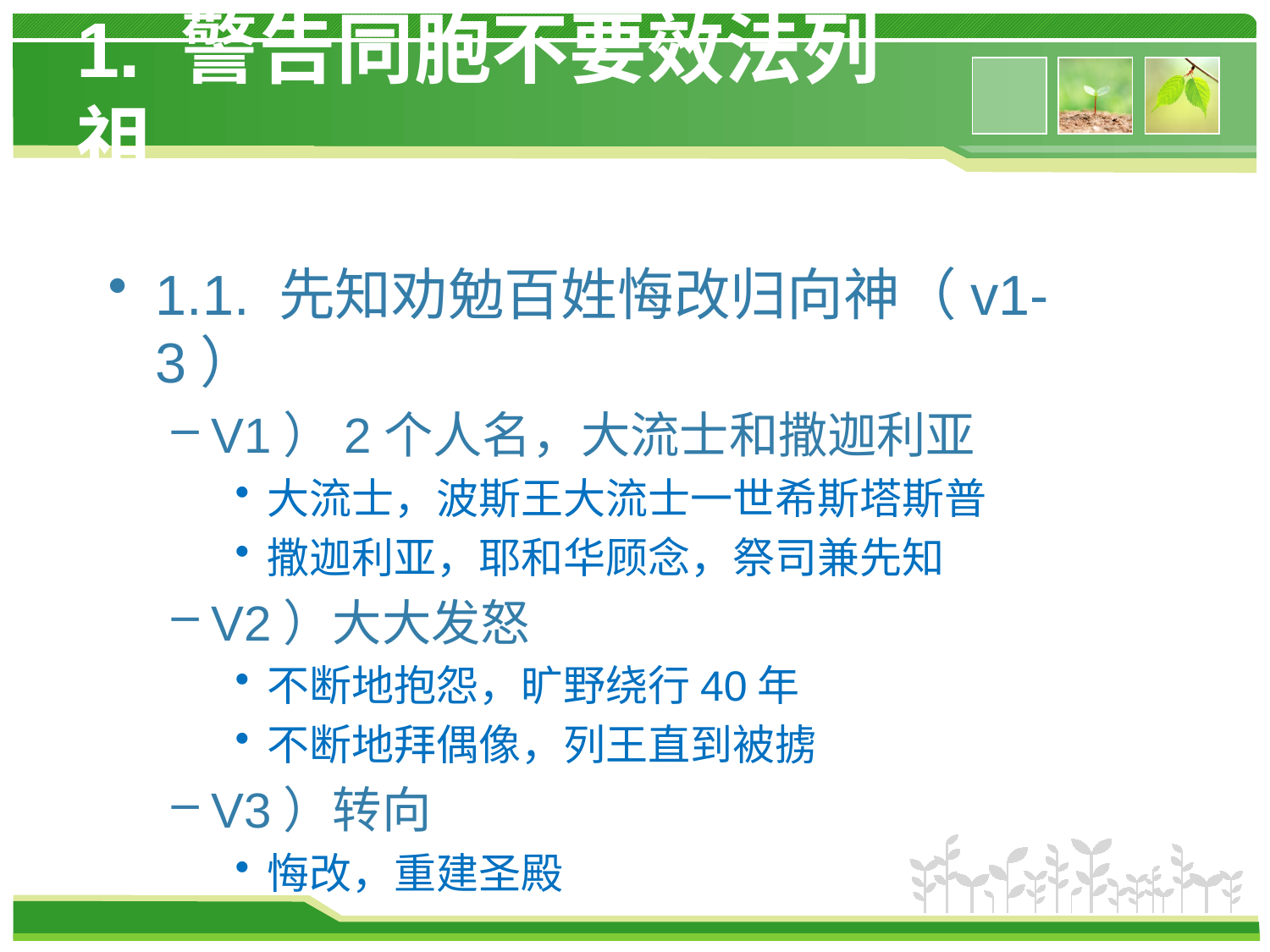

# 1. 警告同胞不要效法列祖
1.1. 先知劝勉百姓悔改归向神（v1-3）
V1）2个人名，大流士和撒迦利亚
大流士，波斯王大流士一世希斯塔斯普
撒迦利亚，耶和华顾念，祭司兼先知
V2）大大发怒
不断地抱怨，旷野绕行40年
不断地拜偶像，列王直到被掳
V3）转向
悔改，重建圣殿